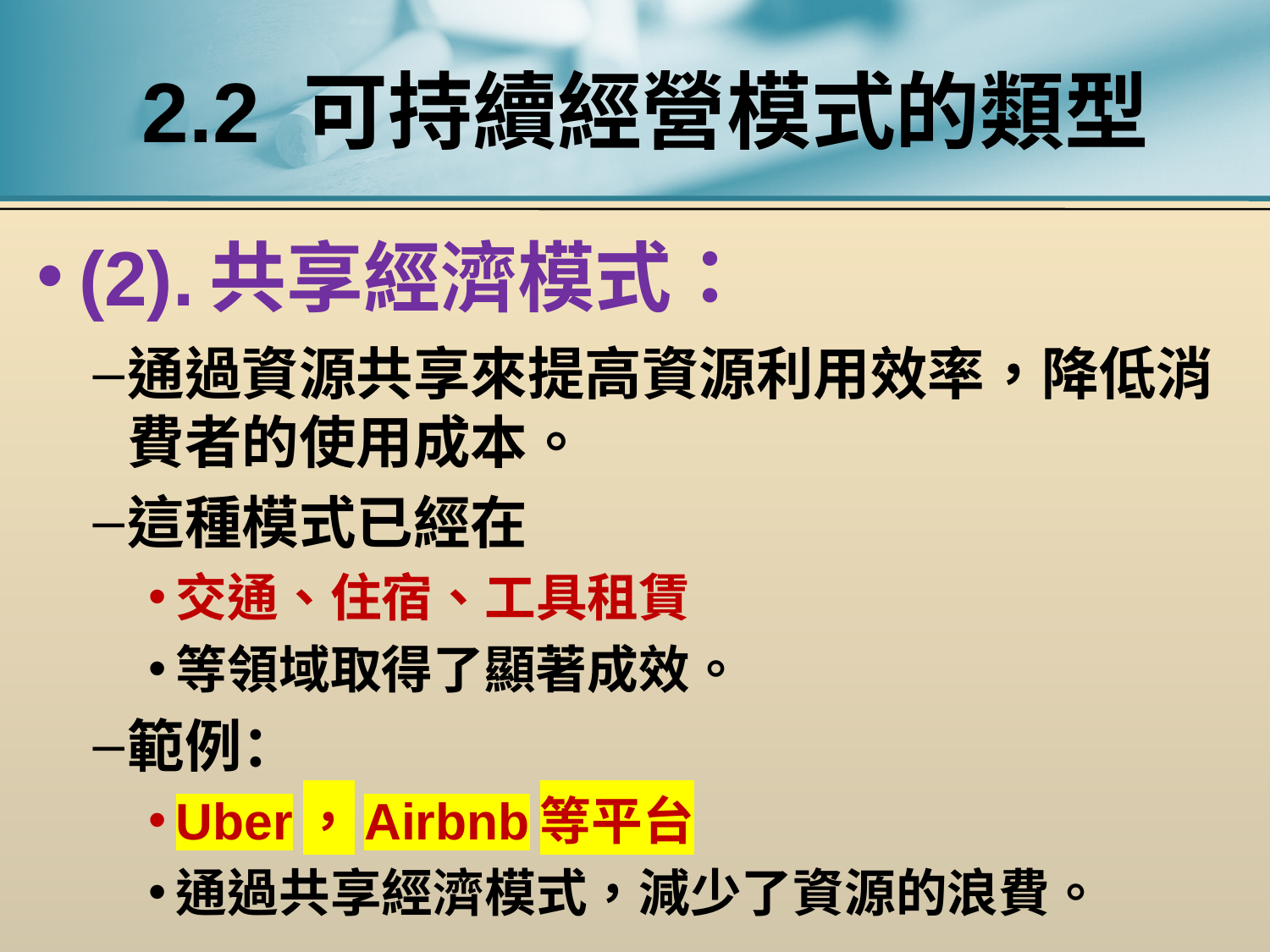

# 2.2 可持續經營模式的類型
(2).共享經濟模式：
通過資源共享來提高資源利用效率，降低消費者的使用成本。
這種模式已經在
交通、住宿、工具租賃
等領域取得了顯著成效。
範例：
Uber，Airbnb等平台
通過共享經濟模式，減少了資源的浪費。